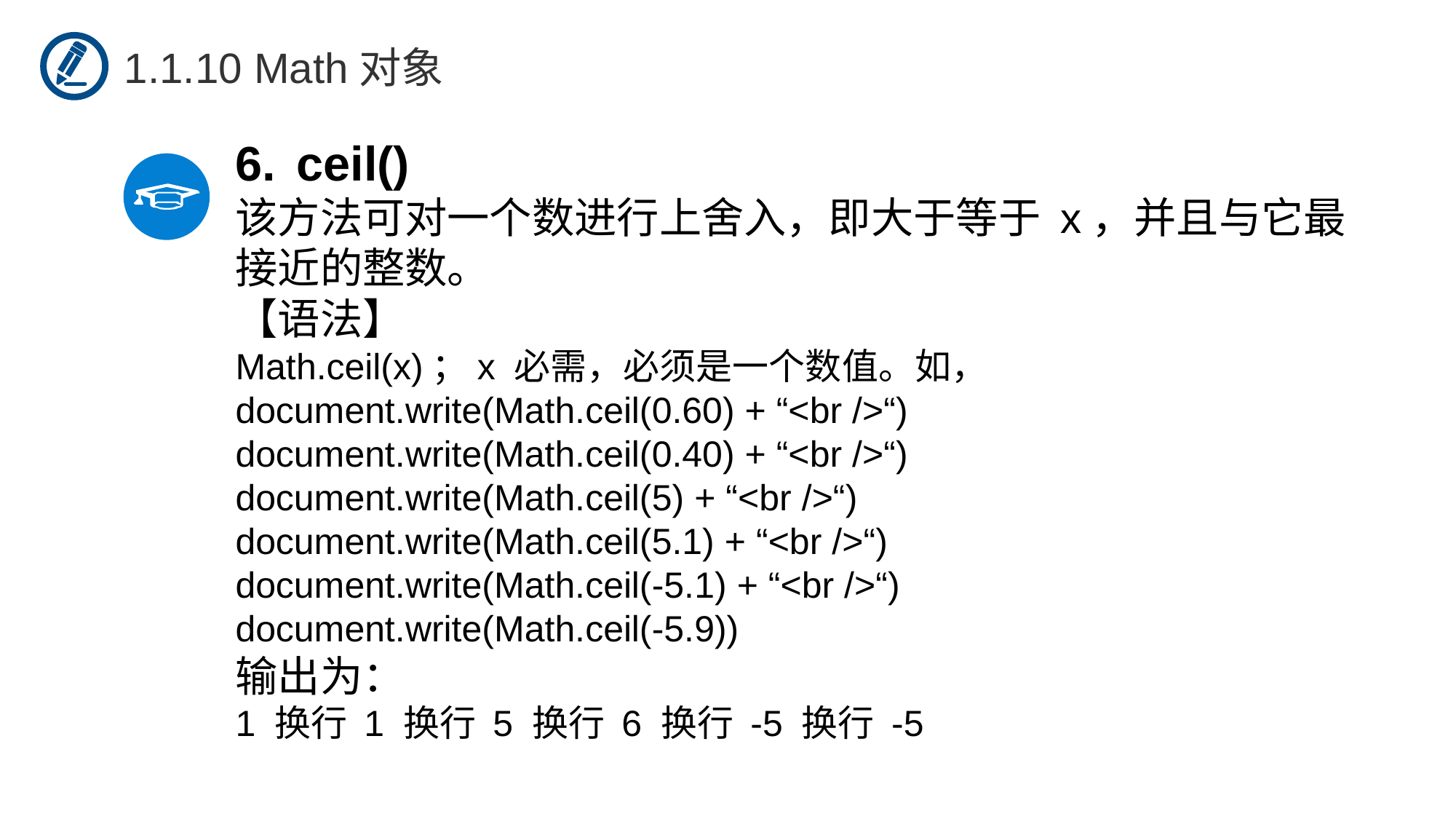

1.1.10 Math对象
ceil()
该方法可对一个数进行上舍入，即大于等于 x，并且与它最接近的整数。
【语法】
Math.ceil(x)；x 必需，必须是一个数值。如，
document.write(Math.ceil(0.60) + “<br />“)
document.write(Math.ceil(0.40) + “<br />“)
document.write(Math.ceil(5) + “<br />“)
document.write(Math.ceil(5.1) + “<br />“)
document.write(Math.ceil(-5.1) + “<br />“)
document.write(Math.ceil(-5.9))
输出为：
1 换行 1 换行 5 换行 6 换行 -5 换行 -5